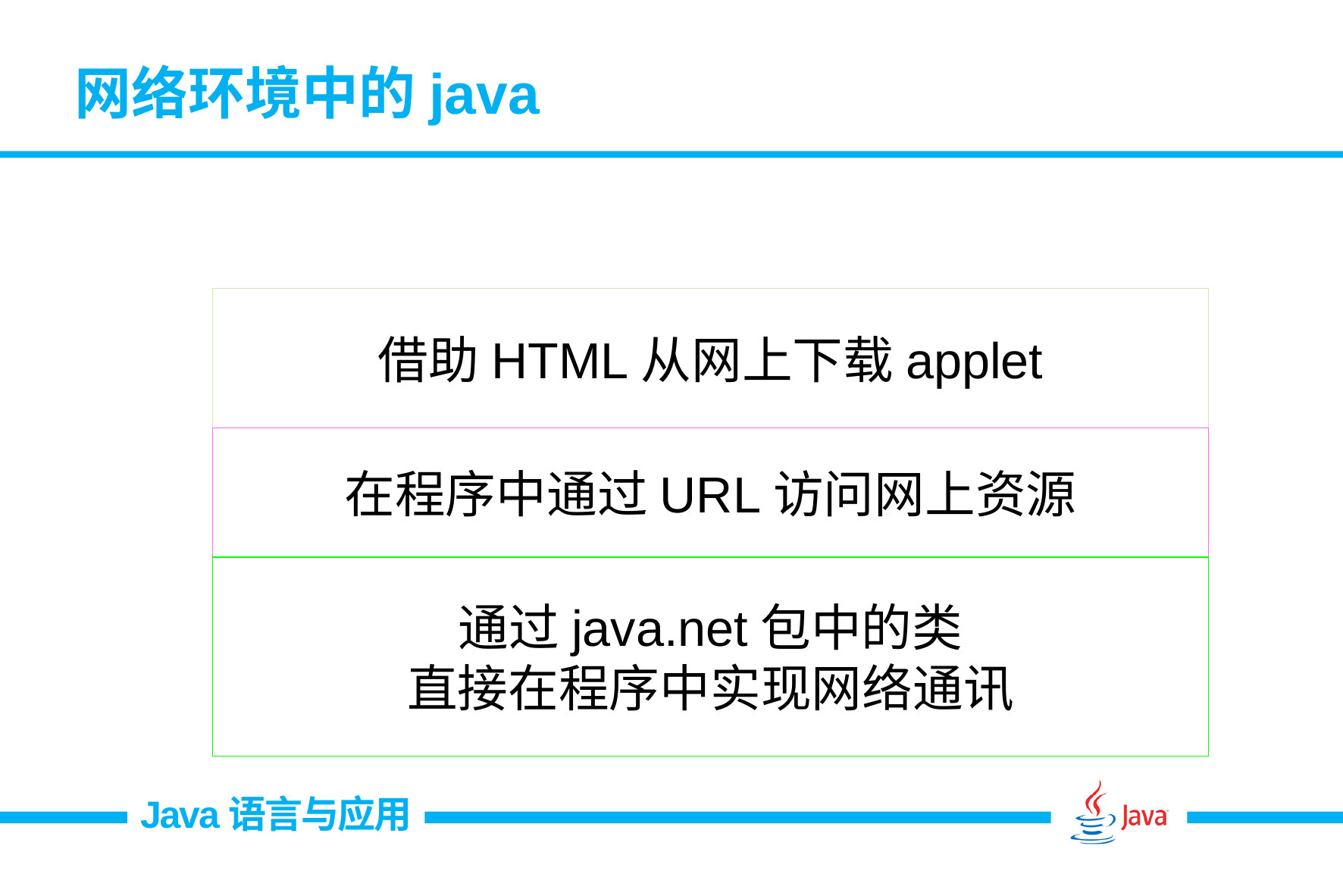

# 网络环境中的java

借助HTML从网上下载applet
在程序中通过URL访问网上资源
通过java.net包中的类
直接在程序中实现网络通讯